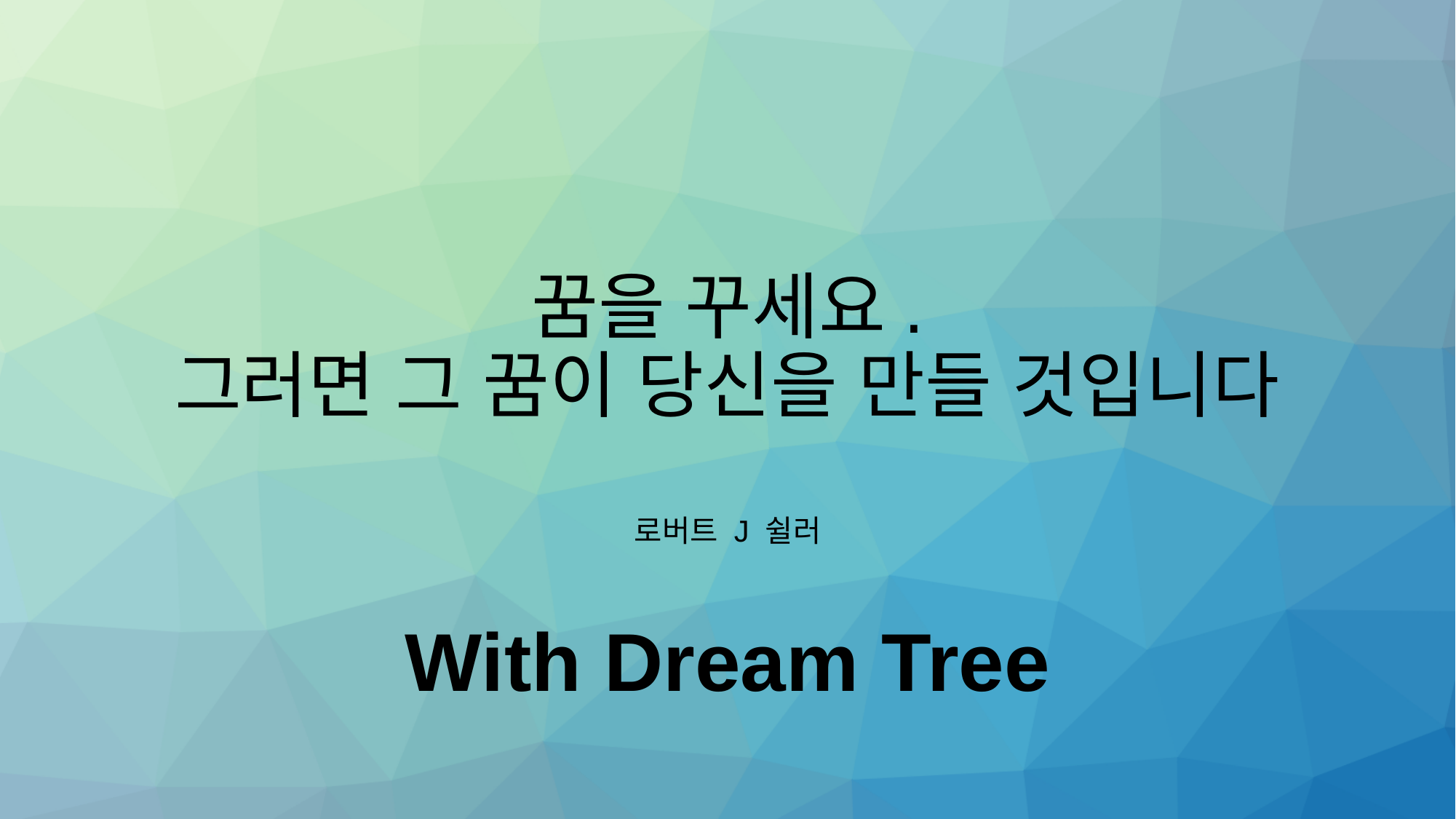

# 꿈을 꾸세요. 그러면 그 꿈이 당신을 만들 것입니다 로버트 J 쉴러
With Dream Tree